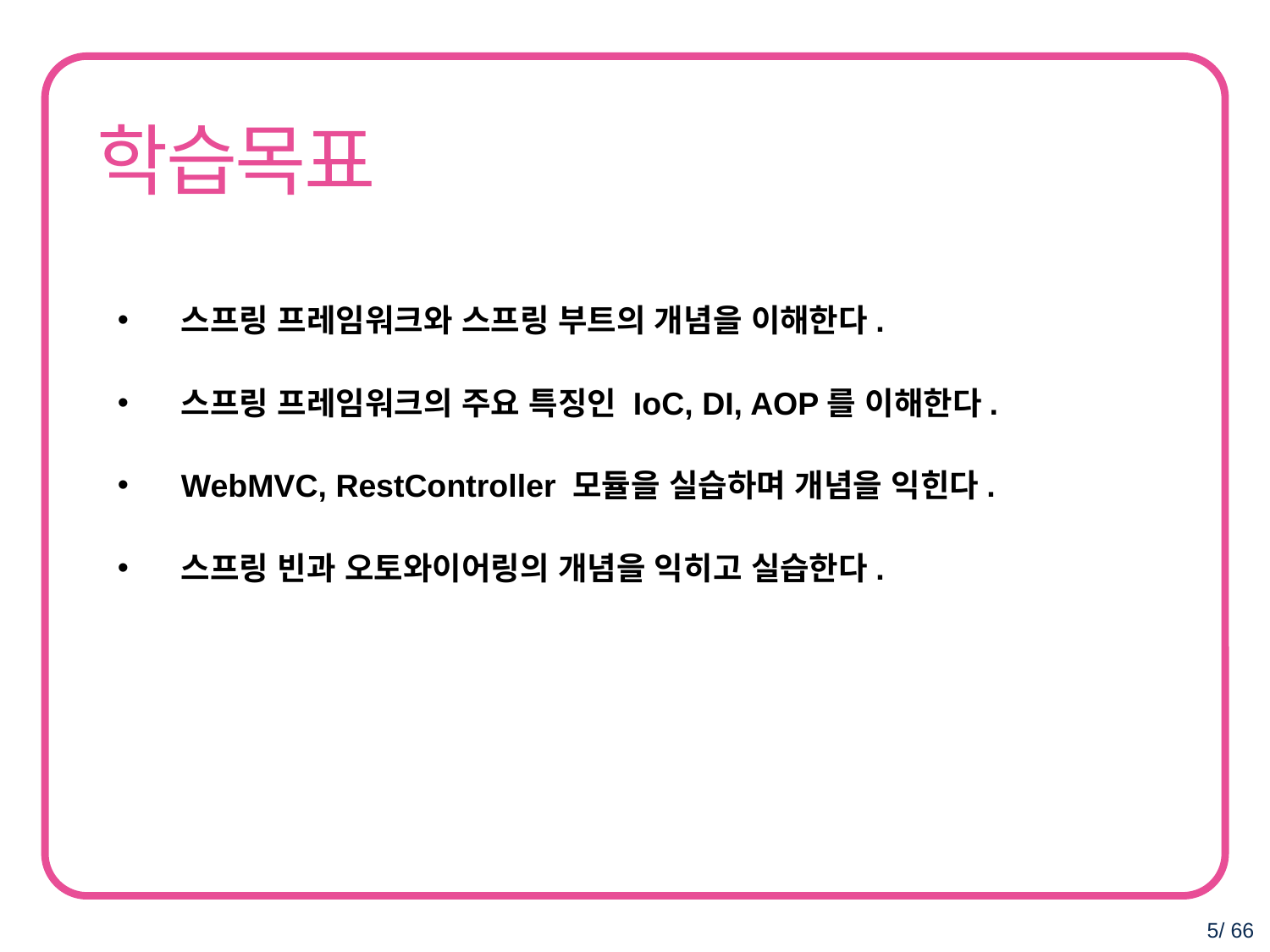

스프링 프레임워크와 스프링 부트의 개념을 이해한다.
스프링 프레임워크의 주요 특징인 IoC, DI, AOP를 이해한다.
WebMVC, RestController 모듈을 실습하며 개념을 익힌다.
스프링 빈과 오토와이어링의 개념을 익히고 실습한다.